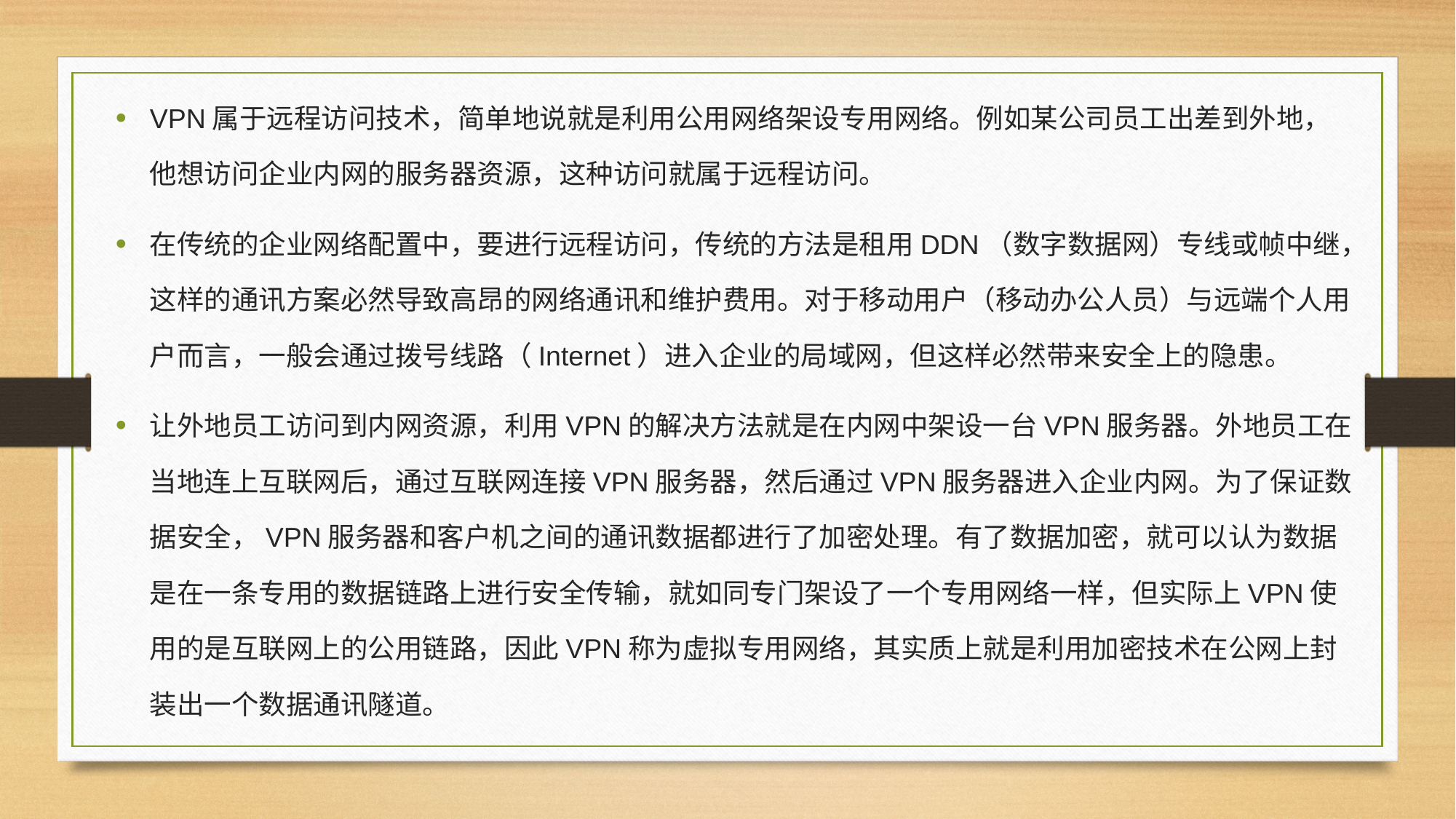

VPN属于远程访问技术，简单地说就是利用公用网络架设专用网络。例如某公司员工出差到外地，他想访问企业内网的服务器资源，这种访问就属于远程访问。
在传统的企业网络配置中，要进行远程访问，传统的方法是租用DDN（数字数据网）专线或帧中继，这样的通讯方案必然导致高昂的网络通讯和维护费用。对于移动用户（移动办公人员）与远端个人用户而言，一般会通过拨号线路（Internet）进入企业的局域网，但这样必然带来安全上的隐患。
让外地员工访问到内网资源，利用VPN的解决方法就是在内网中架设一台VPN服务器。外地员工在当地连上互联网后，通过互联网连接VPN服务器，然后通过VPN服务器进入企业内网。为了保证数据安全，VPN服务器和客户机之间的通讯数据都进行了加密处理。有了数据加密，就可以认为数据是在一条专用的数据链路上进行安全传输，就如同专门架设了一个专用网络一样，但实际上VPN使用的是互联网上的公用链路，因此VPN称为虚拟专用网络，其实质上就是利用加密技术在公网上封装出一个数据通讯隧道。